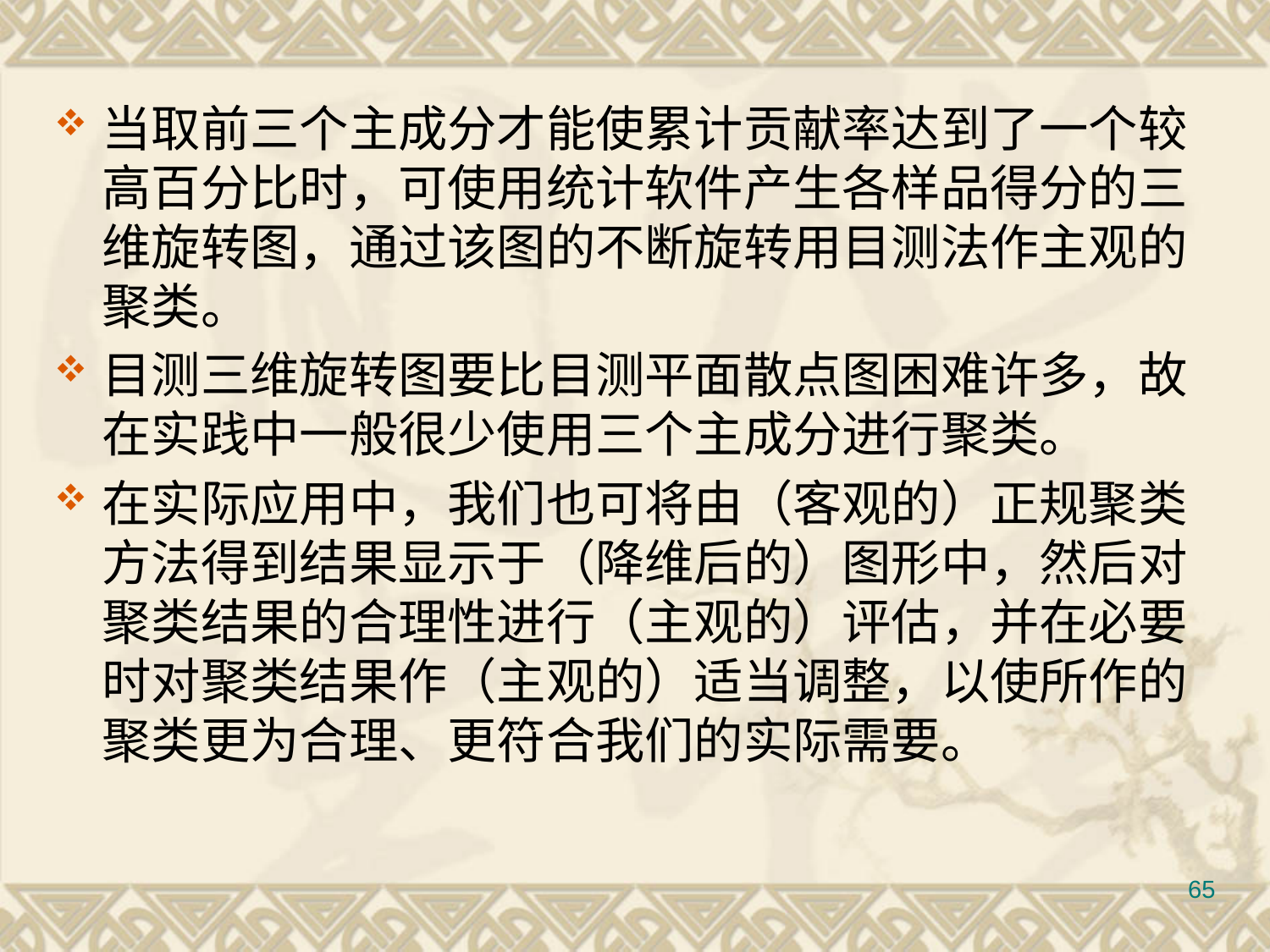

#
当取前三个主成分才能使累计贡献率达到了一个较高百分比时，可使用统计软件产生各样品得分的三维旋转图，通过该图的不断旋转用目测法作主观的聚类。
目测三维旋转图要比目测平面散点图困难许多，故在实践中一般很少使用三个主成分进行聚类。
在实际应用中，我们也可将由（客观的）正规聚类方法得到结果显示于（降维后的）图形中，然后对聚类结果的合理性进行（主观的）评估，并在必要时对聚类结果作（主观的）适当调整，以使所作的聚类更为合理、更符合我们的实际需要。
65